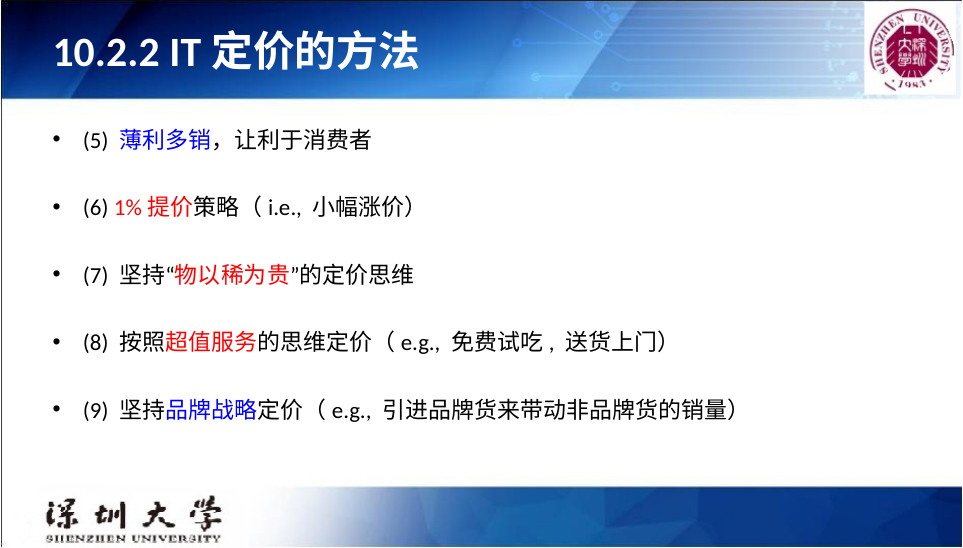

# 10.2.2 IT定价的方法
(5) 薄利多销，让利于消费者

(6) 1%提价策略（i.e., 小幅涨价）

(7) 坚持“物以稀为贵”的定价思维

(8) 按照超值服务的思维定价（e.g., 免费试吃, 送货上门）

(9) 坚持品牌战略定价（e.g., 引进品牌货来带动非品牌货的销量）
355